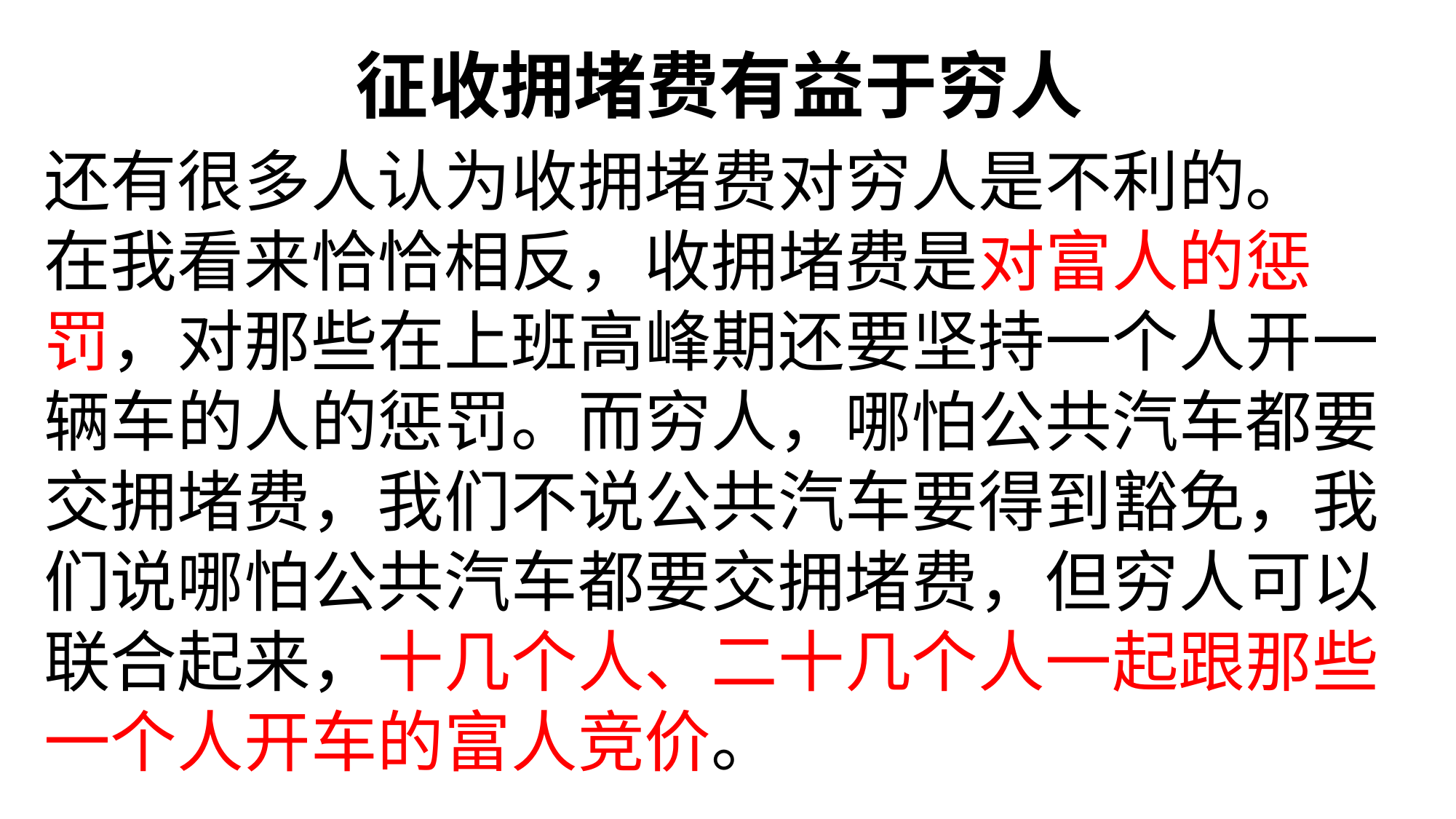

# 征收拥堵费有益于穷人
还有很多人认为收拥堵费对穷人是不利的。
在我看来恰恰相反，收拥堵费是对富人的惩罚，对那些在上班高峰期还要坚持一个人开一辆车的人的惩罚。而穷人，哪怕公共汽车都要交拥堵费，我们不说公共汽车要得到豁免，我们说哪怕公共汽车都要交拥堵费，但穷人可以联合起来，十几个人、二十几个人一起跟那些一个人开车的富人竞价。